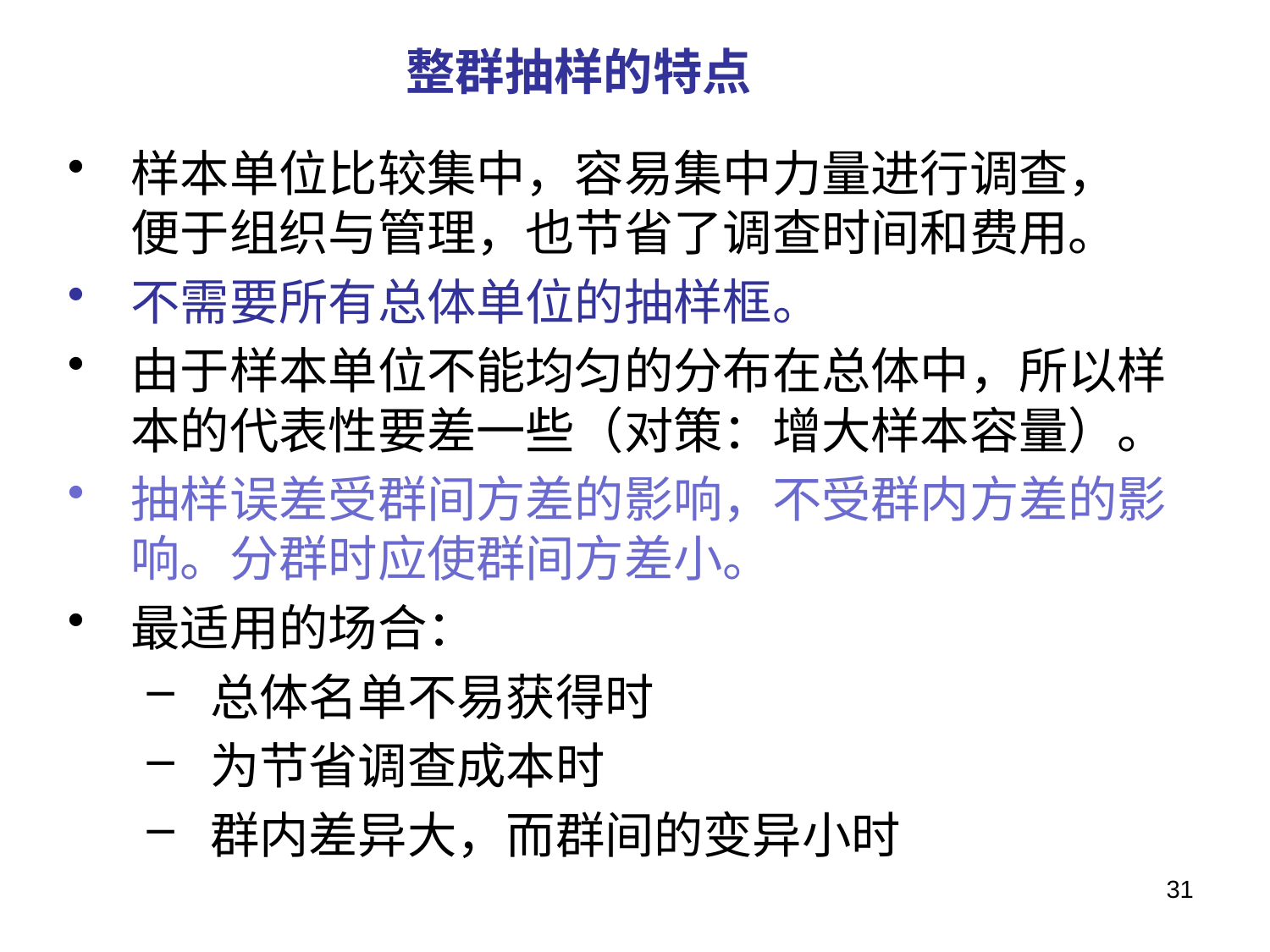

# 整群抽样的特点
样本单位比较集中，容易集中力量进行调查，
便于组织与管理，也节省了调查时间和费用。
不需要所有总体单位的抽样框。
由于样本单位不能均匀的分布在总体中，所以样本的代表性要差一些（对策：增大样本容量）。
抽样误差受群间方差的影响，不受群内方差的影响。分群时应使群间方差小。
最适用的场合：
总体名单不易获得时
为节省调查成本时
群内差异大，而群间的变异小时
31